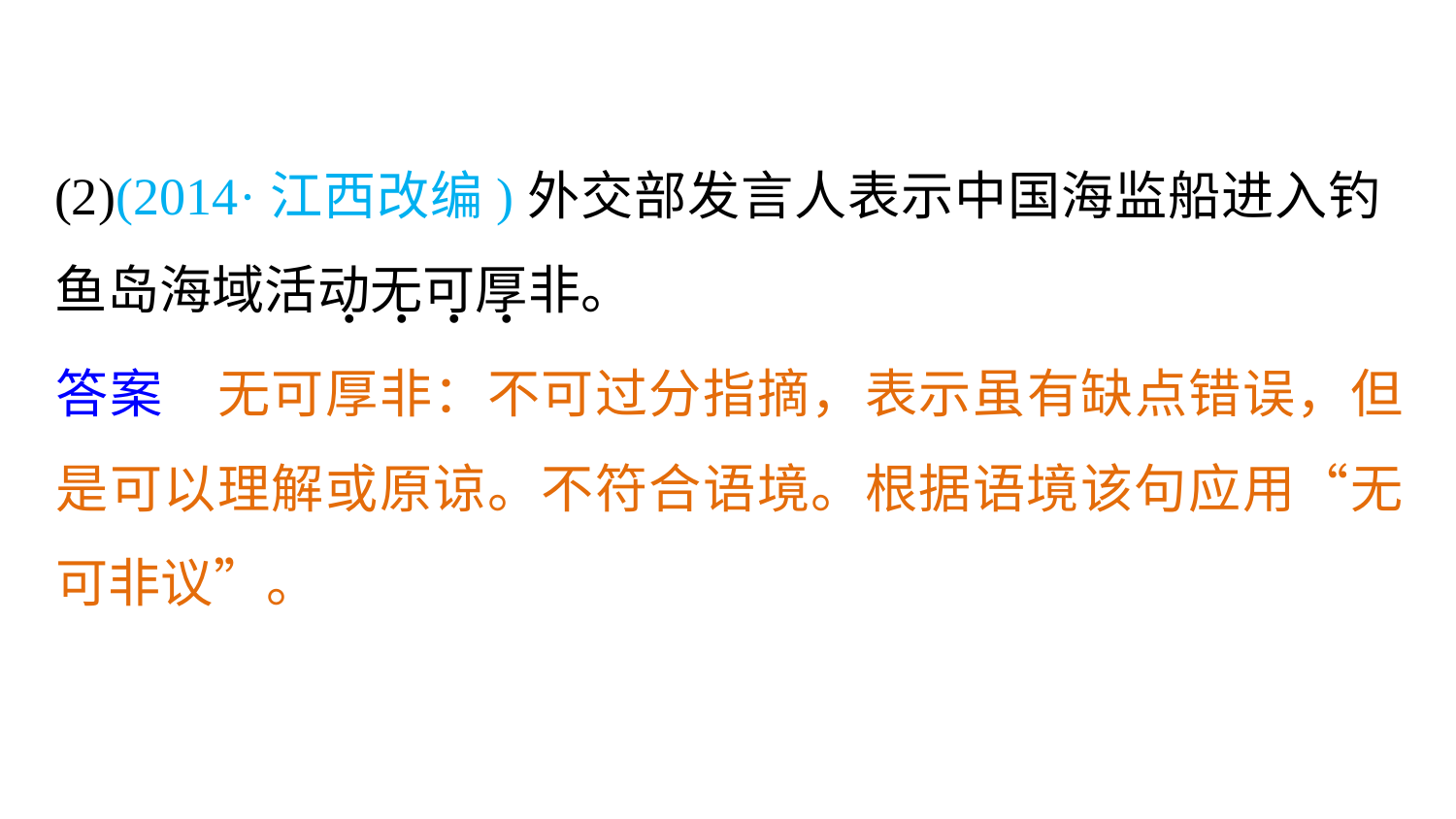

(2)(2014·江西改编)外交部发言人表示中国海监船进入钓鱼岛海域活动无可厚非。
.   .   .   .
答案　无可厚非：不可过分指摘，表示虽有缺点错误，但是可以理解或原谅。不符合语境。根据语境该句应用“无可非议”。